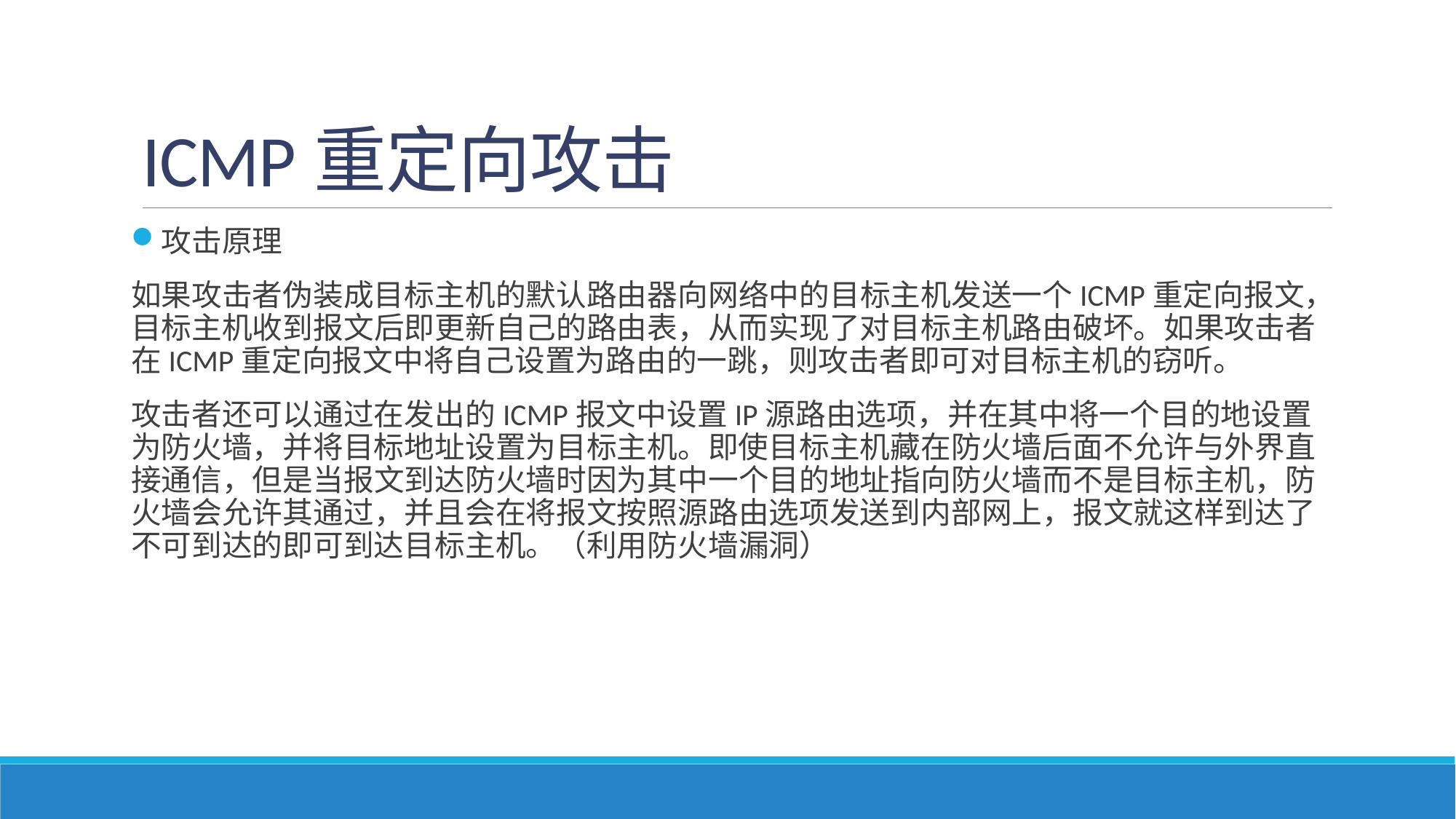

# ICMP重定向攻击
攻击原理
如果攻击者伪装成目标主机的默认路由器向网络中的目标主机发送一个ICMP重定向报文，目标主机收到报文后即更新自己的路由表，从而实现了对目标主机路由破坏。如果攻击者在ICMP重定向报文中将自己设置为路由的一跳，则攻击者即可对目标主机的窃听。
攻击者还可以通过在发出的ICMP报文中设置IP源路由选项，并在其中将一个目的地设置为防火墙，并将目标地址设置为目标主机。即使目标主机藏在防火墙后面不允许与外界直接通信，但是当报文到达防火墙时因为其中一个目的地址指向防火墙而不是目标主机，防火墙会允许其通过，并且会在将报文按照源路由选项发送到内部网上，报文就这样到达了不可到达的即可到达目标主机。（利用防火墙漏洞）